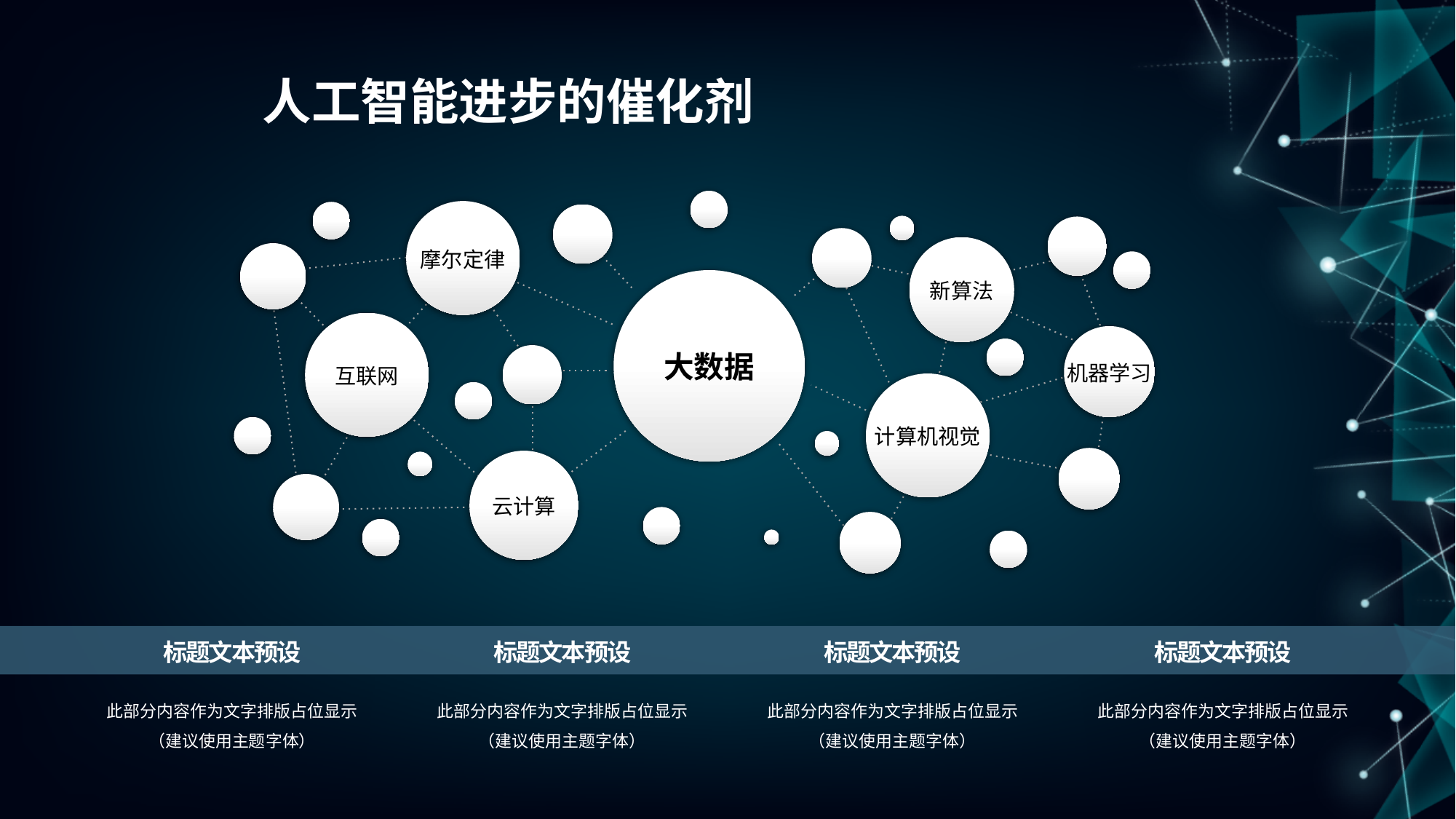

人工智能进步的催化剂

摩尔定律

新算法

大数据
互联网
机器学习

计算机视觉

云计算

标题文本预设
此部分内容作为文字排版占位显示
（建议使用主题字体）
标题文本预设
此部分内容作为文字排版占位显示
（建议使用主题字体）
标题文本预设
此部分内容作为文字排版占位显示
（建议使用主题字体）
标题文本预设
此部分内容作为文字排版占位显示
（建议使用主题字体）